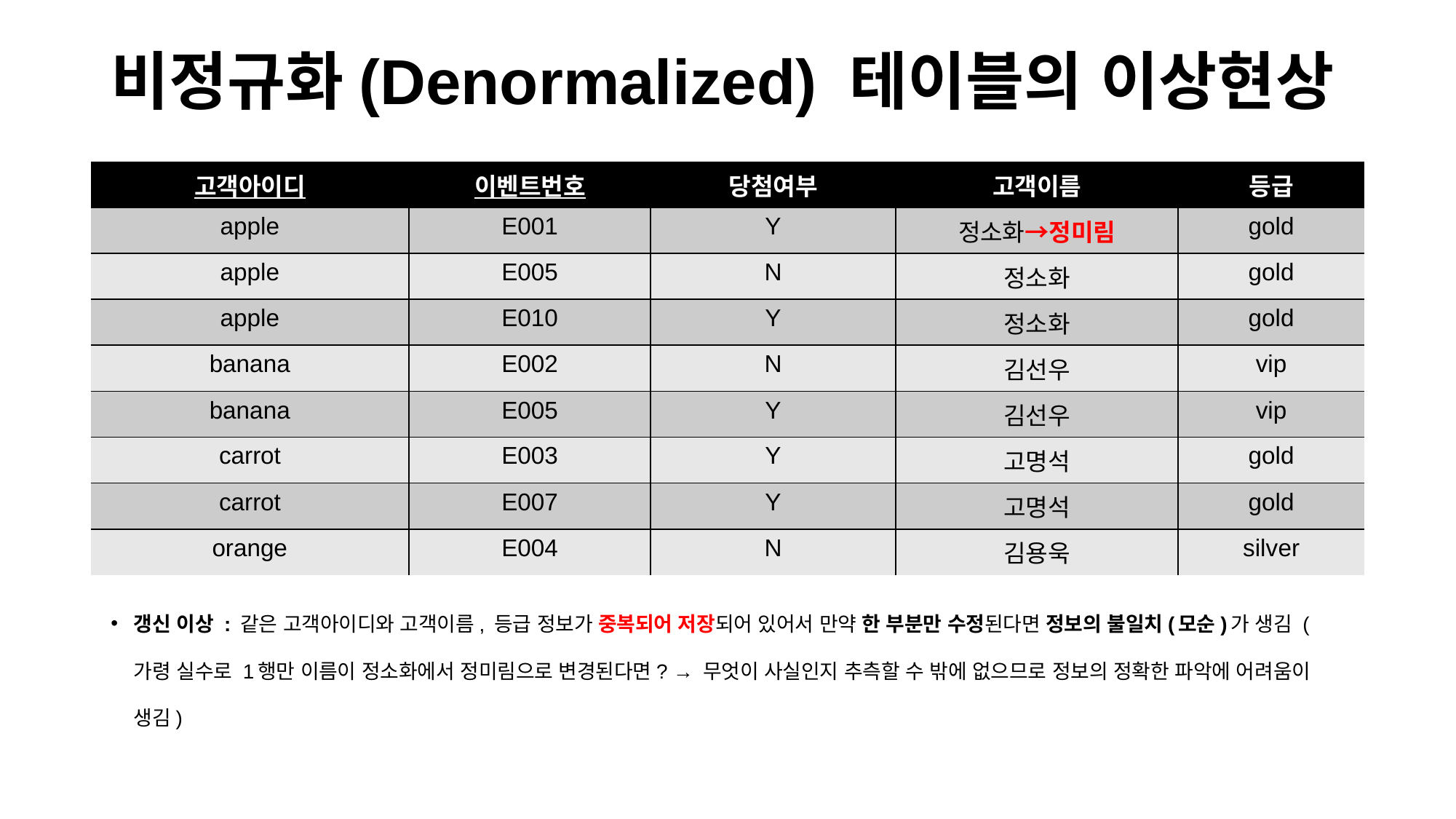

# 비정규화(Denormalized) 테이블의 이상현상
| 고객아이디 | 이벤트번호 | 당첨여부 | 고객이름 | 등급 |
| --- | --- | --- | --- | --- |
| apple | E001 | Y | 정소화→정미림 | gold |
| apple | E005 | N | 정소화 | gold |
| apple | E010 | Y | 정소화 | gold |
| banana | E002 | N | 김선우 | vip |
| banana | E005 | Y | 김선우 | vip |
| carrot | E003 | Y | 고명석 | gold |
| carrot | E007 | Y | 고명석 | gold |
| orange | E004 | N | 김용욱 | silver |
갱신 이상 : 같은 고객아이디와 고객이름, 등급 정보가 중복되어 저장되어 있어서 만약 한 부분만 수정된다면 정보의 불일치(모순)가 생김 (가령 실수로 1행만 이름이 정소화에서 정미림으로 변경된다면? → 무엇이 사실인지 추측할 수 밖에 없으므로 정보의 정확한 파악에 어려움이 생김)